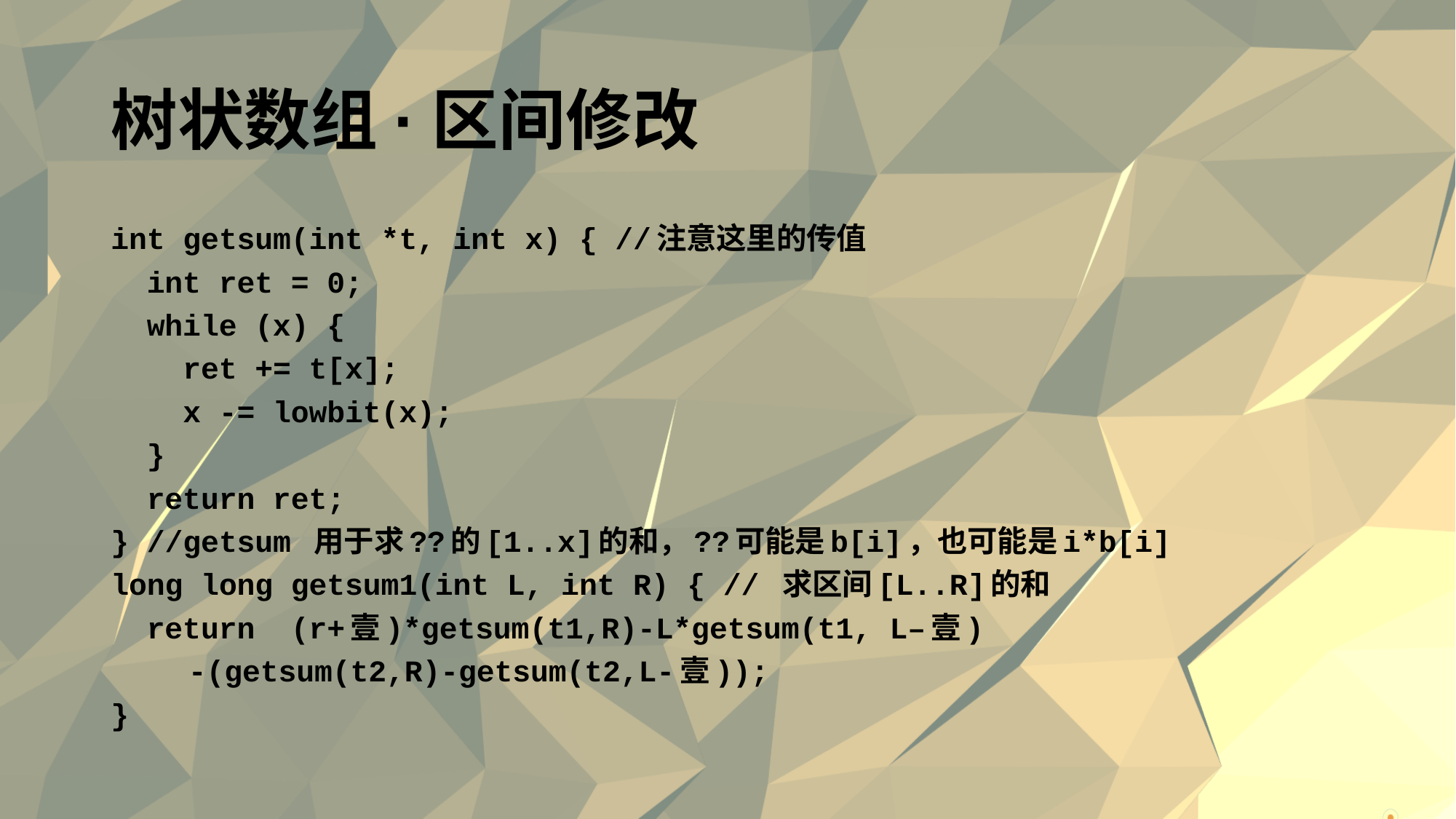

# 树状数组·区间修改
int getsum(int *t, int x) { //注意这里的传值
  int ret = 0;
  while (x) {
    ret += t[x];
    x -= lowbit(x);
  }
  return ret;
} //getsum 用于求??的[1..x]的和，??可能是b[i]，也可能是i*b[i]
long long getsum1(int L, int R) { // 求区间[L..R]的和
  return  (r+壹)*getsum(t1,R)-L*getsum(t1, L–壹)
		-(getsum(t2,R)-getsum(t2,L-壹));
}